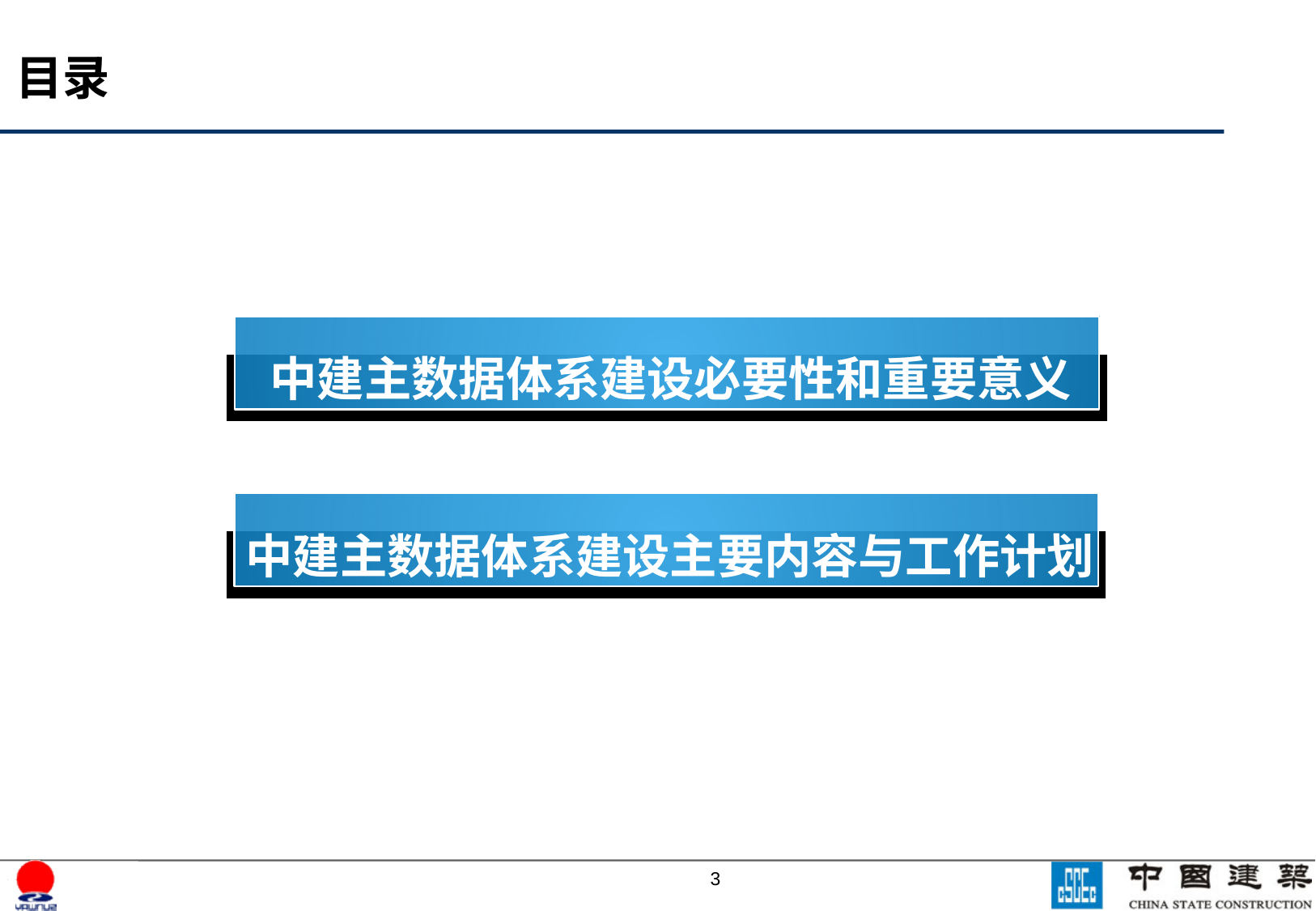

# 目录
主数据体系建设工作计划

中建主数据体系建设必要性和重要意义

中建主数据体系建设主要内容与工作计划

3